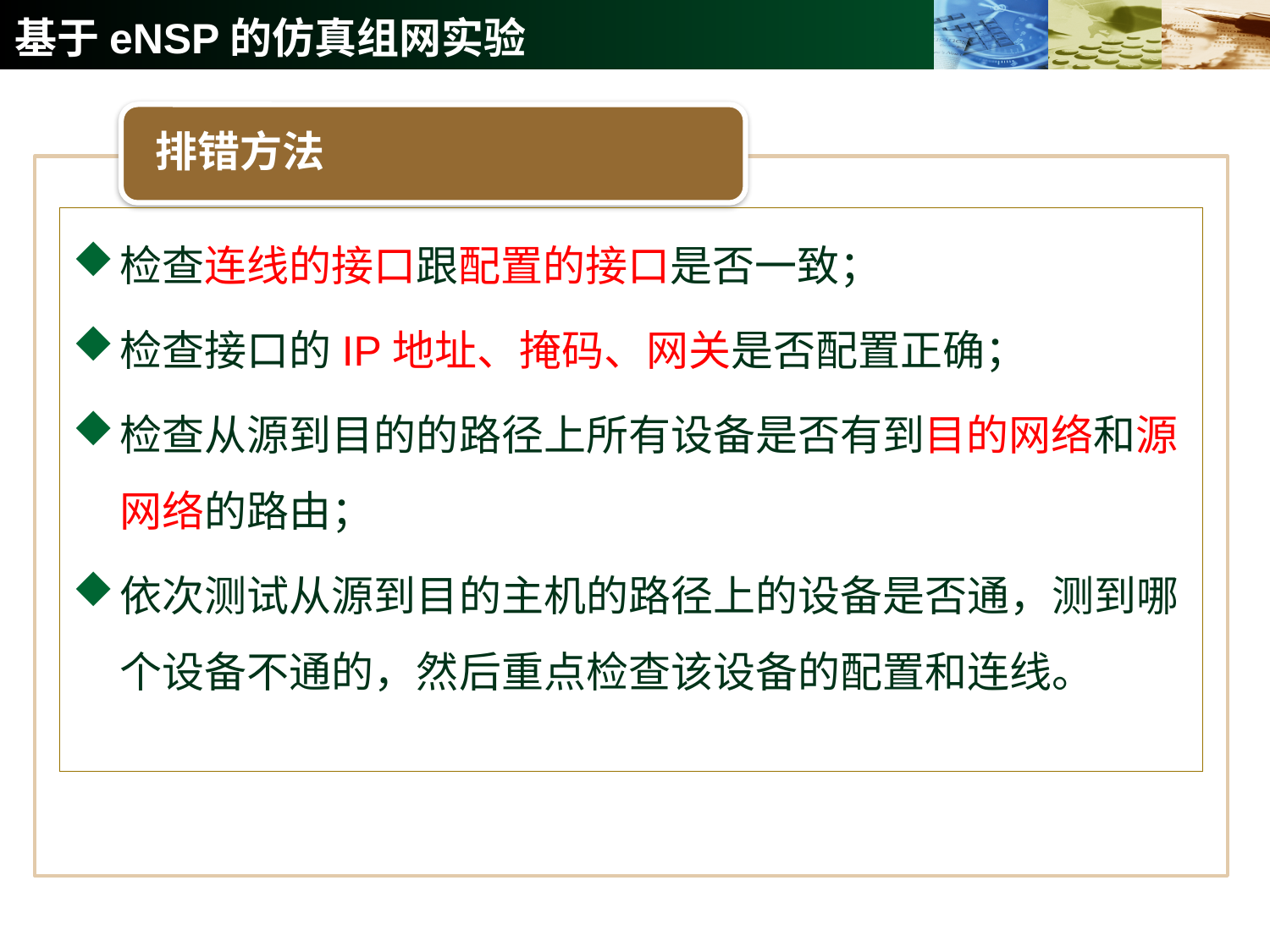

# 基于eNSP的仿真组网实验

排错方法

检查连线的接口跟配置的接口是否一致；
检查接口的IP地址、掩码、网关是否配置正确；
检查从源到目的的路径上所有设备是否有到目的网络和源网络的路由；
依次测试从源到目的主机的路径上的设备是否通，测到哪个设备不通的，然后重点检查该设备的配置和连线。

12